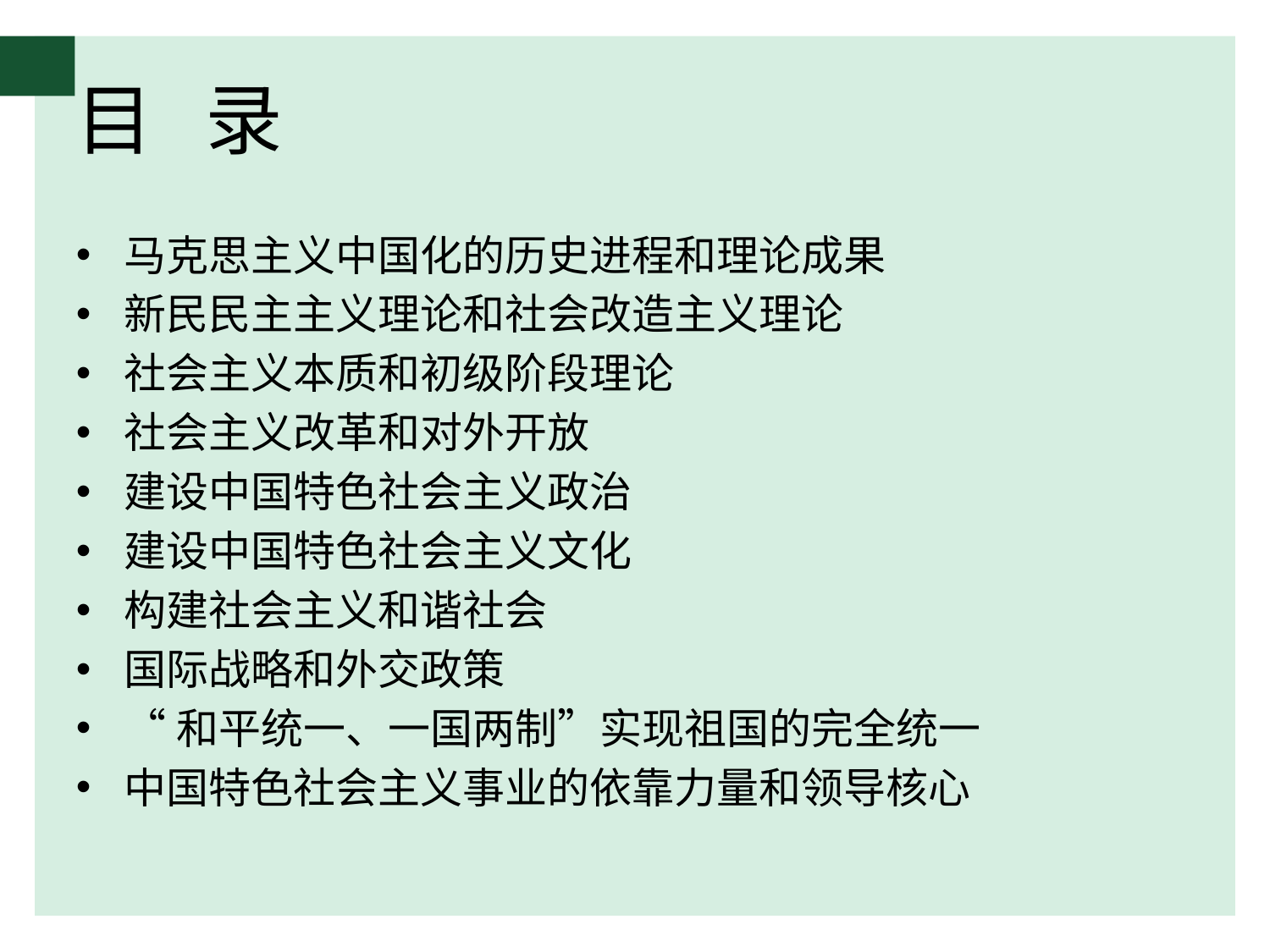

# 目   录
马克思主义中国化的历史进程和理论成果
新民民主主义理论和社会改造主义理论
社会主义本质和初级阶段理论
社会主义改革和对外开放
建设中国特色社会主义政治
建设中国特色社会主义文化
构建社会主义和谐社会
国际战略和外交政策
“和平统一、一国两制”实现祖国的完全统一
中国特色社会主义事业的依靠力量和领导核心